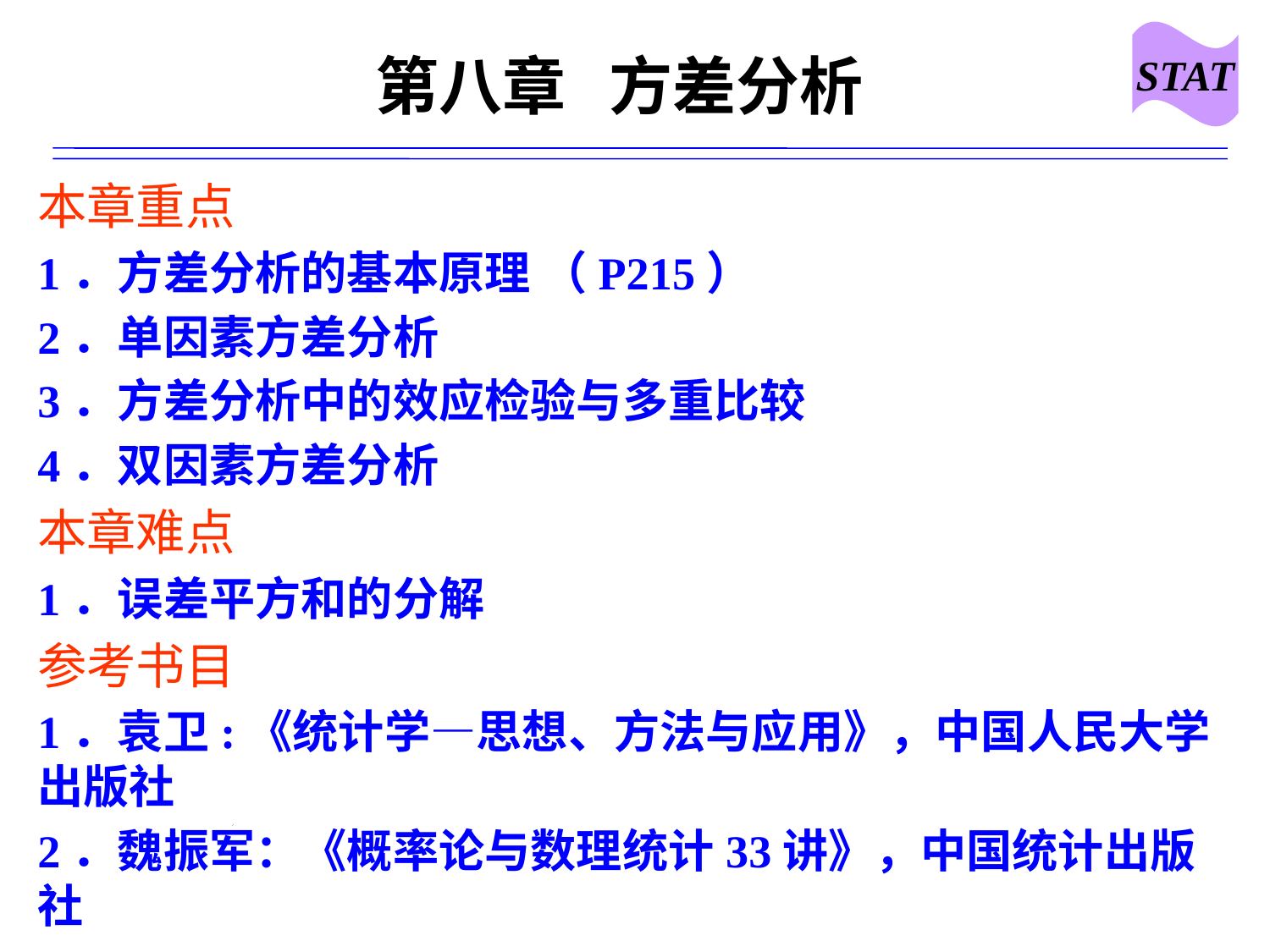

STAT
# 第八章   方差分析

本章重点
1．方差分析的基本原理 （P215）
2．单因素方差分析
3．方差分析中的效应检验与多重比较
4．双因素方差分析
本章难点
1．误差平方和的分解
参考书目
1．袁卫:《统计学—思想、方法与应用》，中国人民大学出版社
2．魏振军：《概率论与数理统计33讲》，中国统计出版社